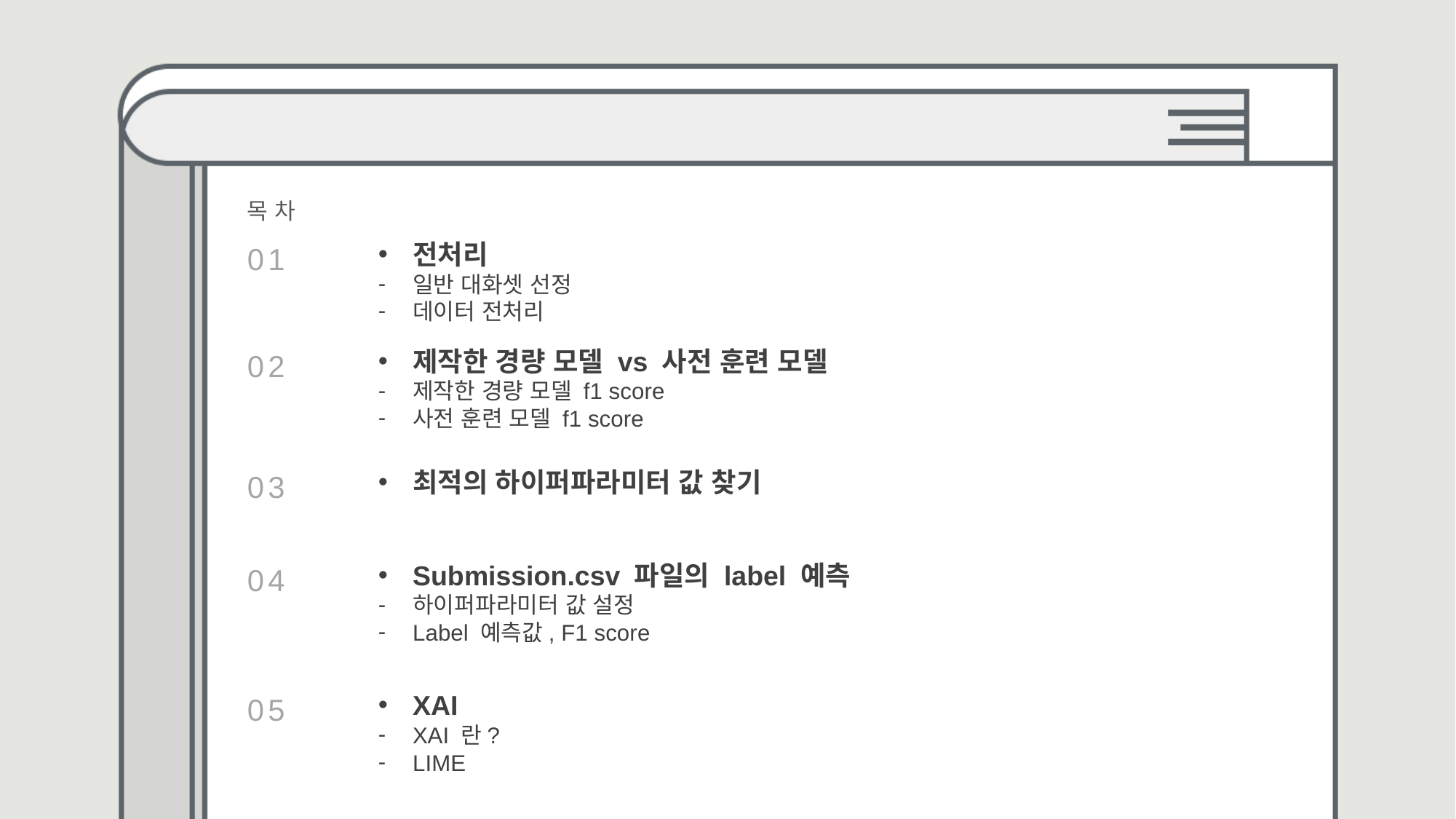

목 차
0 1
전처리
일반 대화셋 선정
데이터 전처리
0 2
제작한 경량 모델 vs 사전 훈련 모델
제작한 경량 모델 f1 score
사전 훈련 모델 f1 score
0 3
최적의 하이퍼파라미터 값 찾기
0 4
Submission.csv 파일의 label 예측
하이퍼파라미터 값 설정
Label 예측값, F1 score
0 5
XAI
XAI 란?
LIME